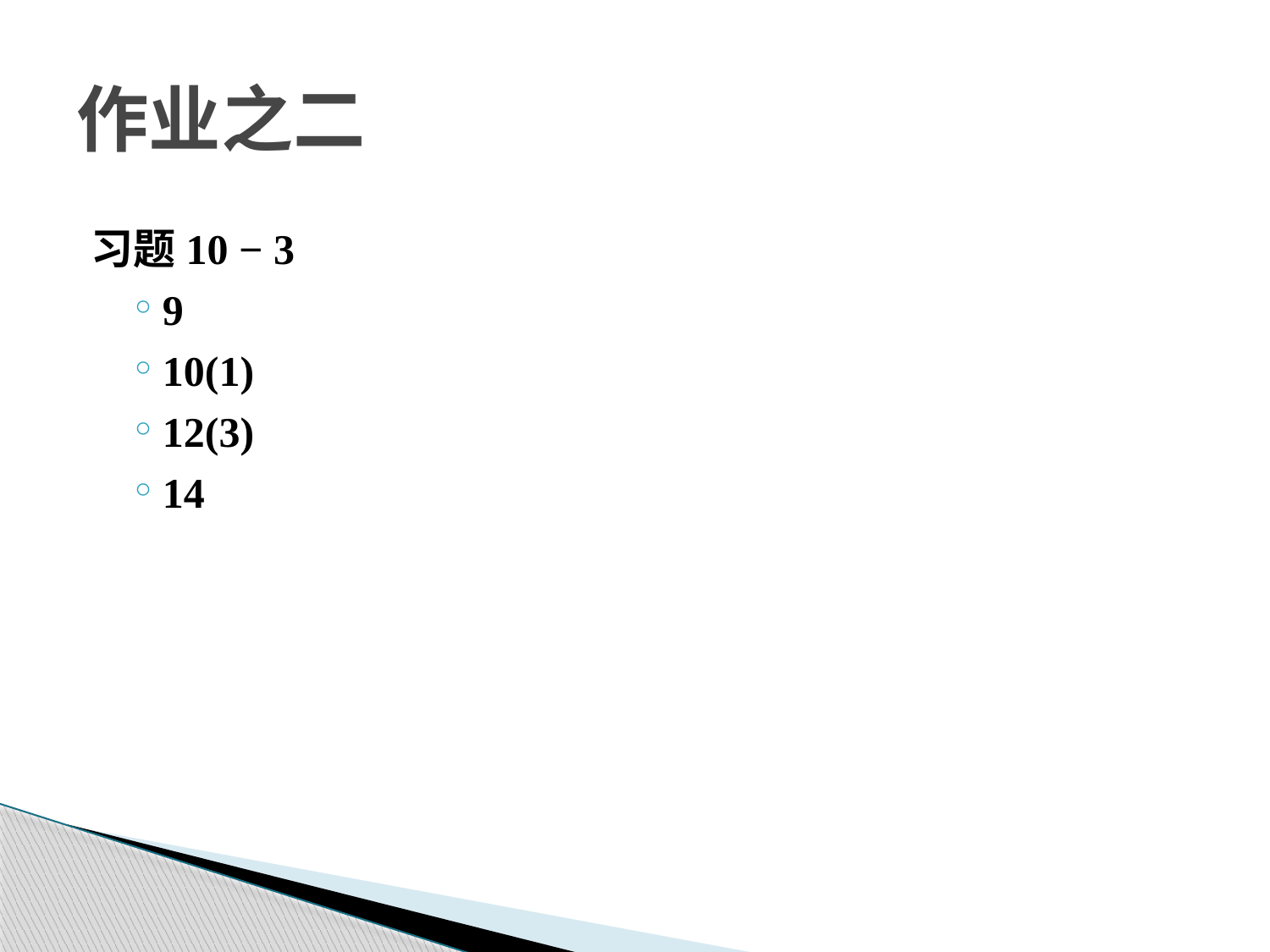

习题10 − 3
9
10(1)
12(3)
14
作业之二